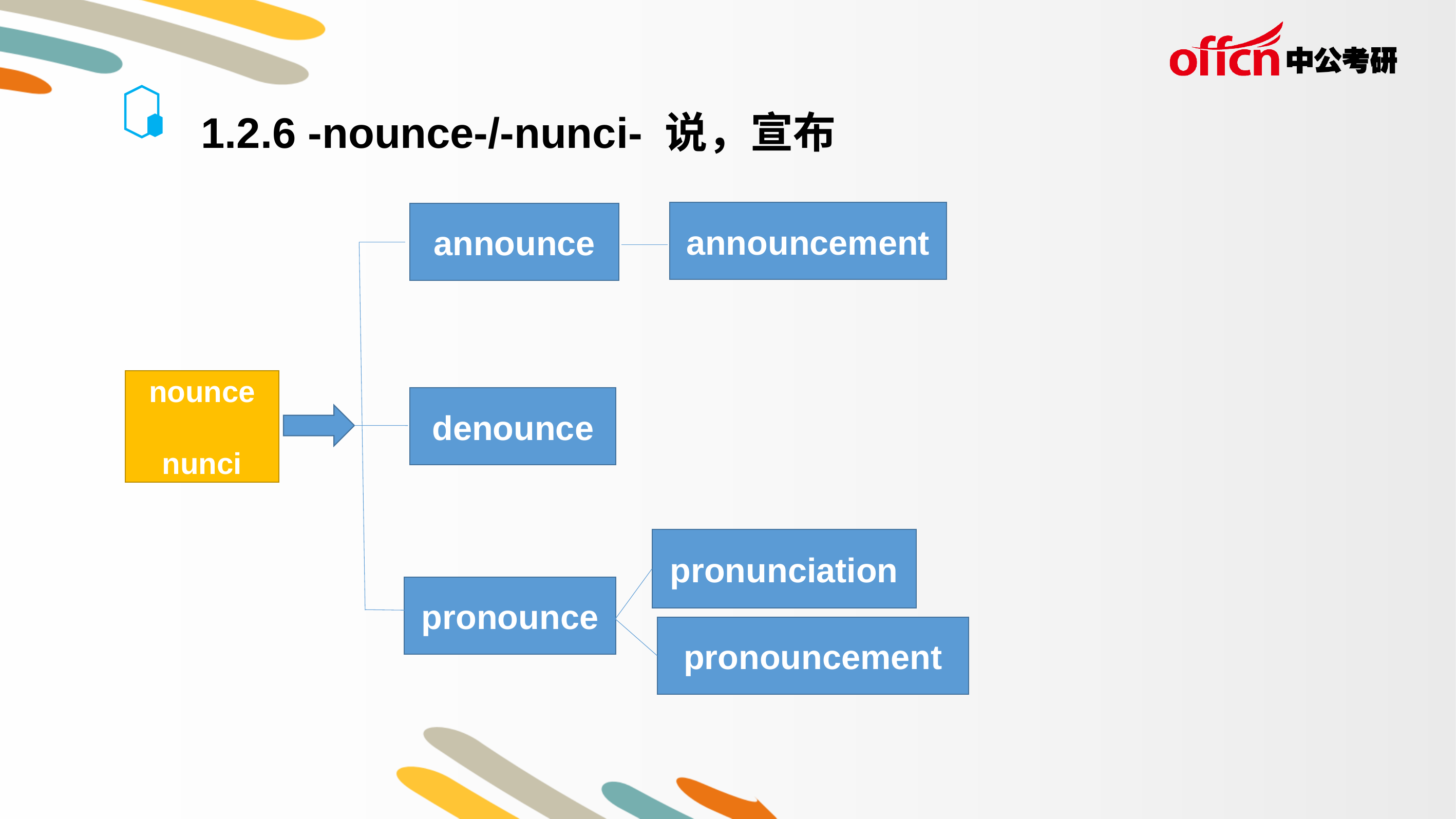

1.2.6 -nounce-/-nunci- 说，宣布
announcement
announce

nounce

nunci

denounce

pronunciation
pronounce
pronouncement